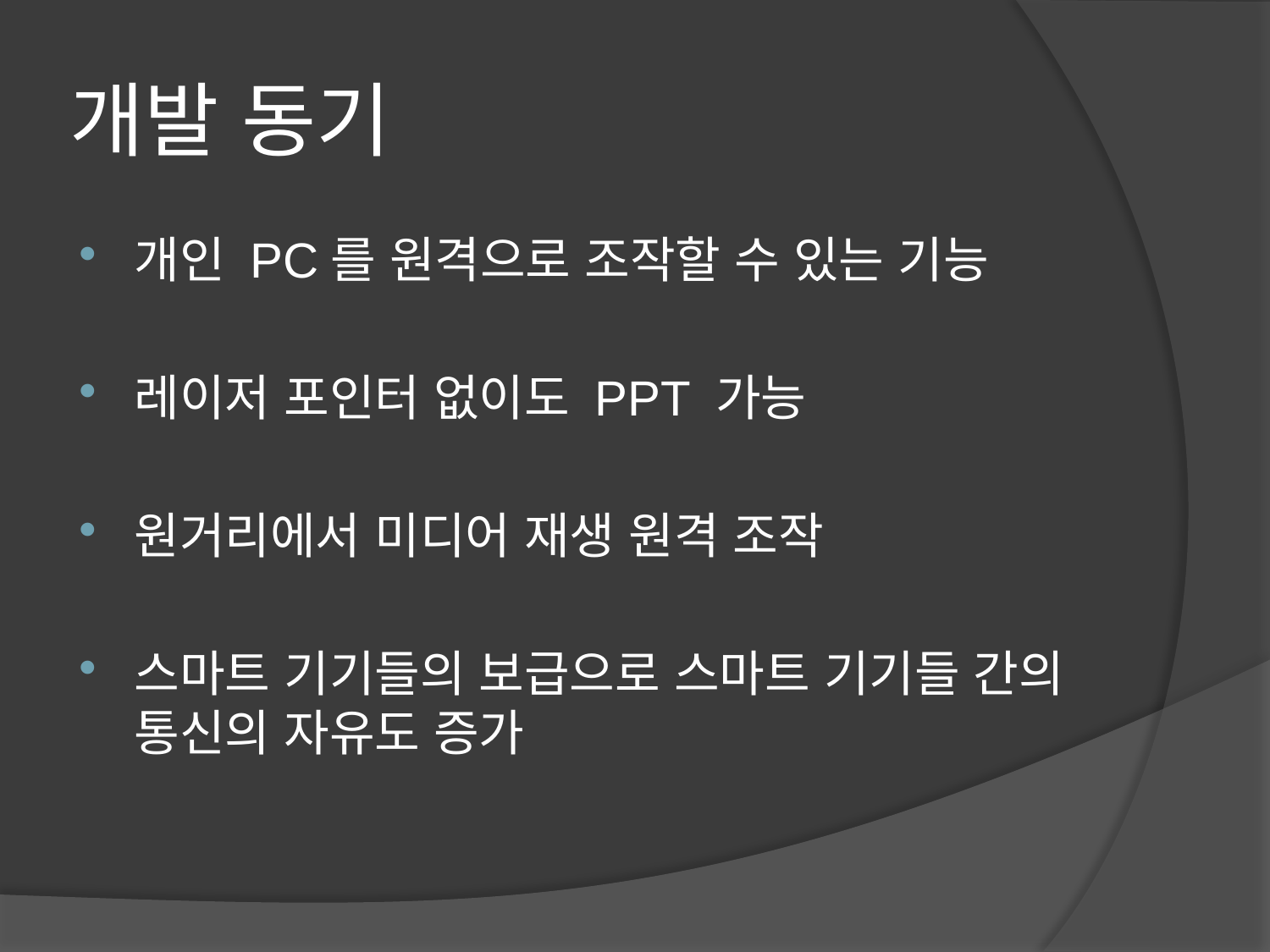

# 개발 동기
개인 PC를 원격으로 조작할 수 있는 기능

레이저 포인터 없이도 PPT 가능

원거리에서 미디어 재생 원격 조작

스마트 기기들의 보급으로 스마트 기기들 간의 통신의 자유도 증가